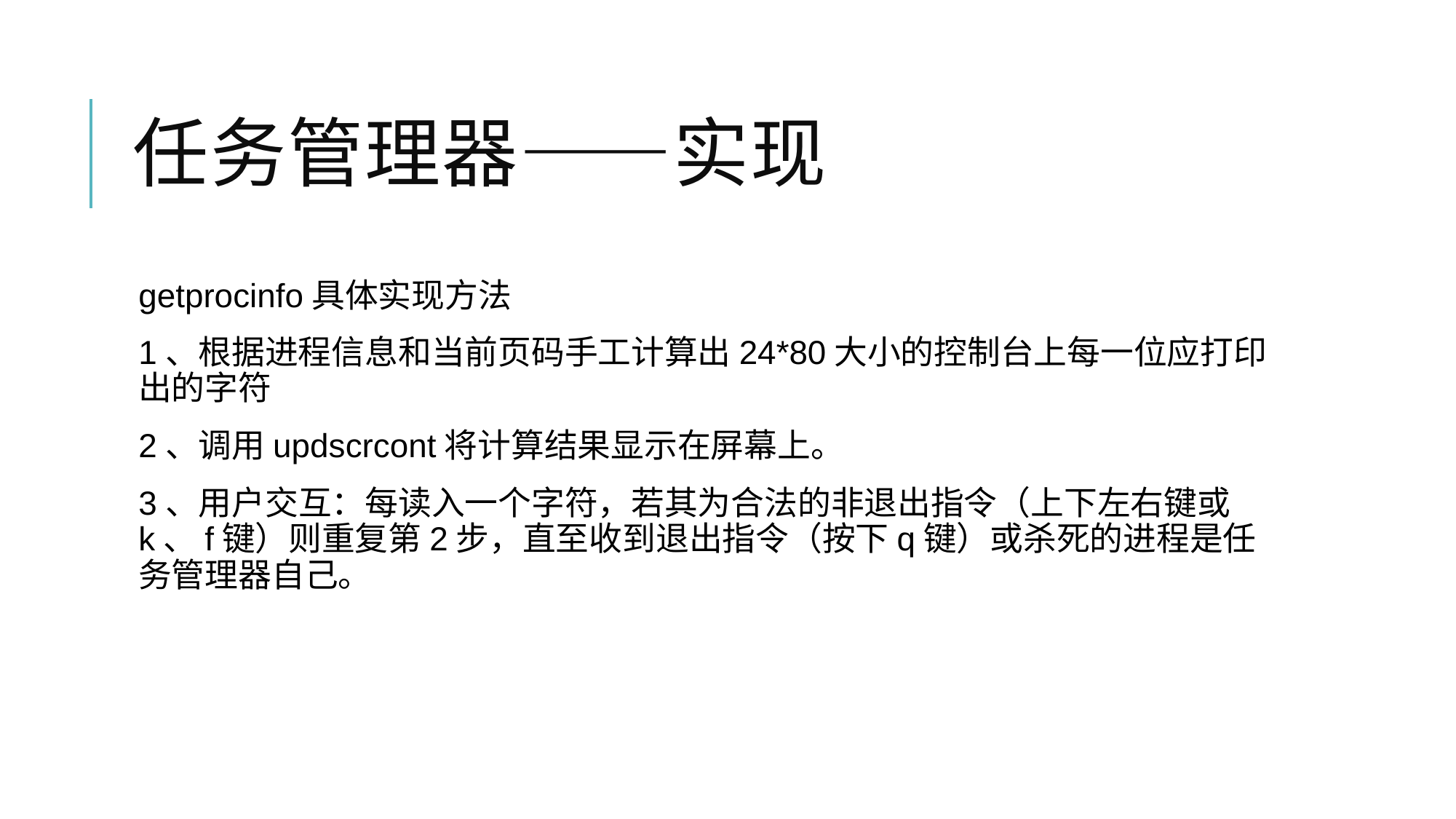

# 任务管理器——实现
getprocinfo具体实现方法
1、根据进程信息和当前页码手工计算出24*80大小的控制台上每一位应打印出的字符
2、调用updscrcont将计算结果显示在屏幕上。
3、用户交互：每读入一个字符，若其为合法的非退出指令（上下左右键或k、f键）则重复第2步，直至收到退出指令（按下q键）或杀死的进程是任务管理器自己。